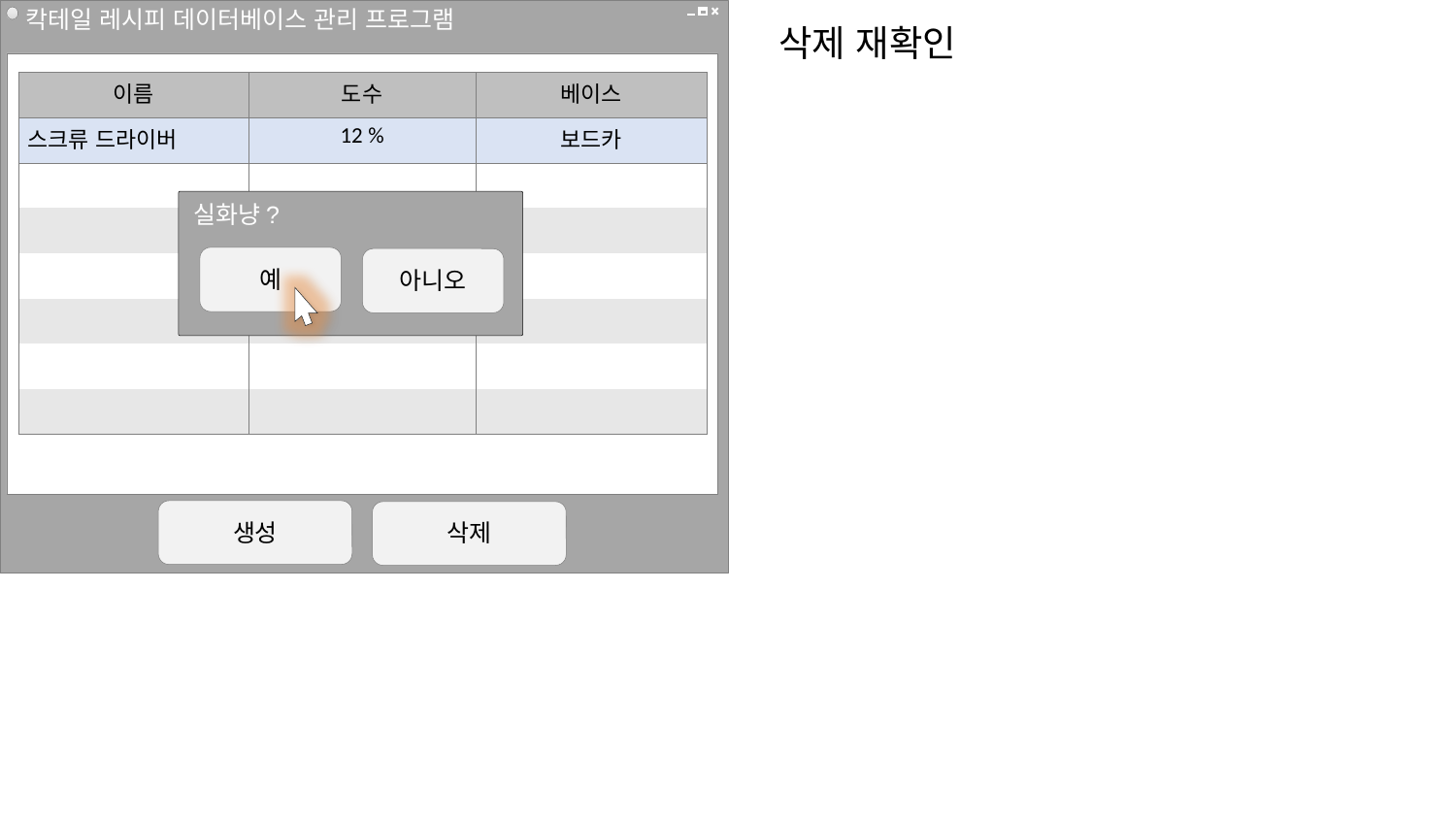

칵테일 레시피 데이터베이스 관리 프로그램

삭제 재확인
| 이름 | 도수 | 베이스 |
| --- | --- | --- |
| 스크류 드라이버 | 12 % | 보드카 |
|  |  |  |
|  |  |  |
|  |  |  |
|  |  |  |
|  |  |  |
|  |  |  |
실화냥?
예
아니오

생성
삭제